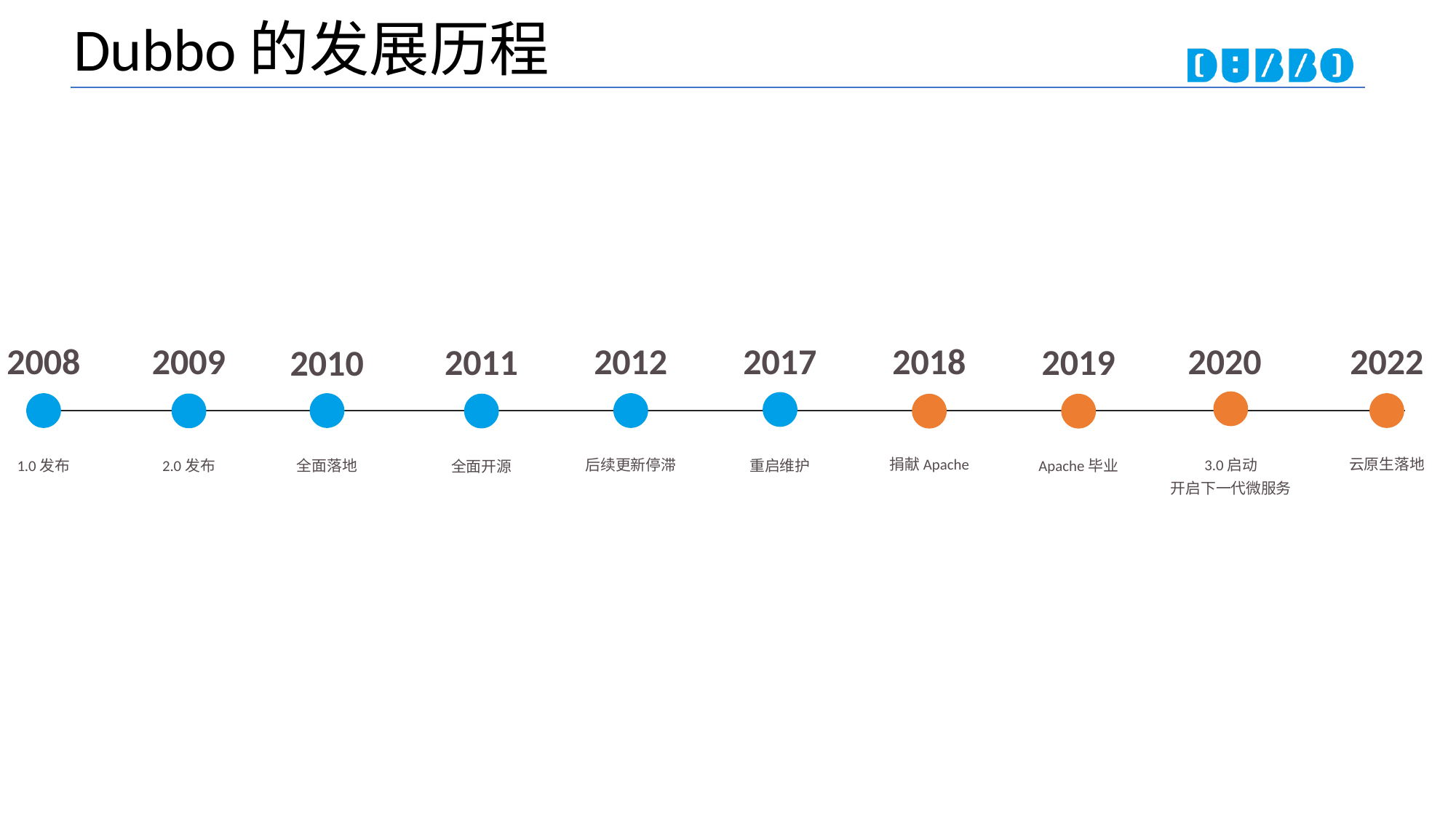

# Dubbo的发展历程
2009
2012
2017
2018
2022
2008
1.0发布

2020
2019
2011
2010

云原生落地
捐献Apache
后续更新停滞
3.0启动
开启下一代微服务
Apache毕业
2.0发布
全面落地
重启维护
全面开源